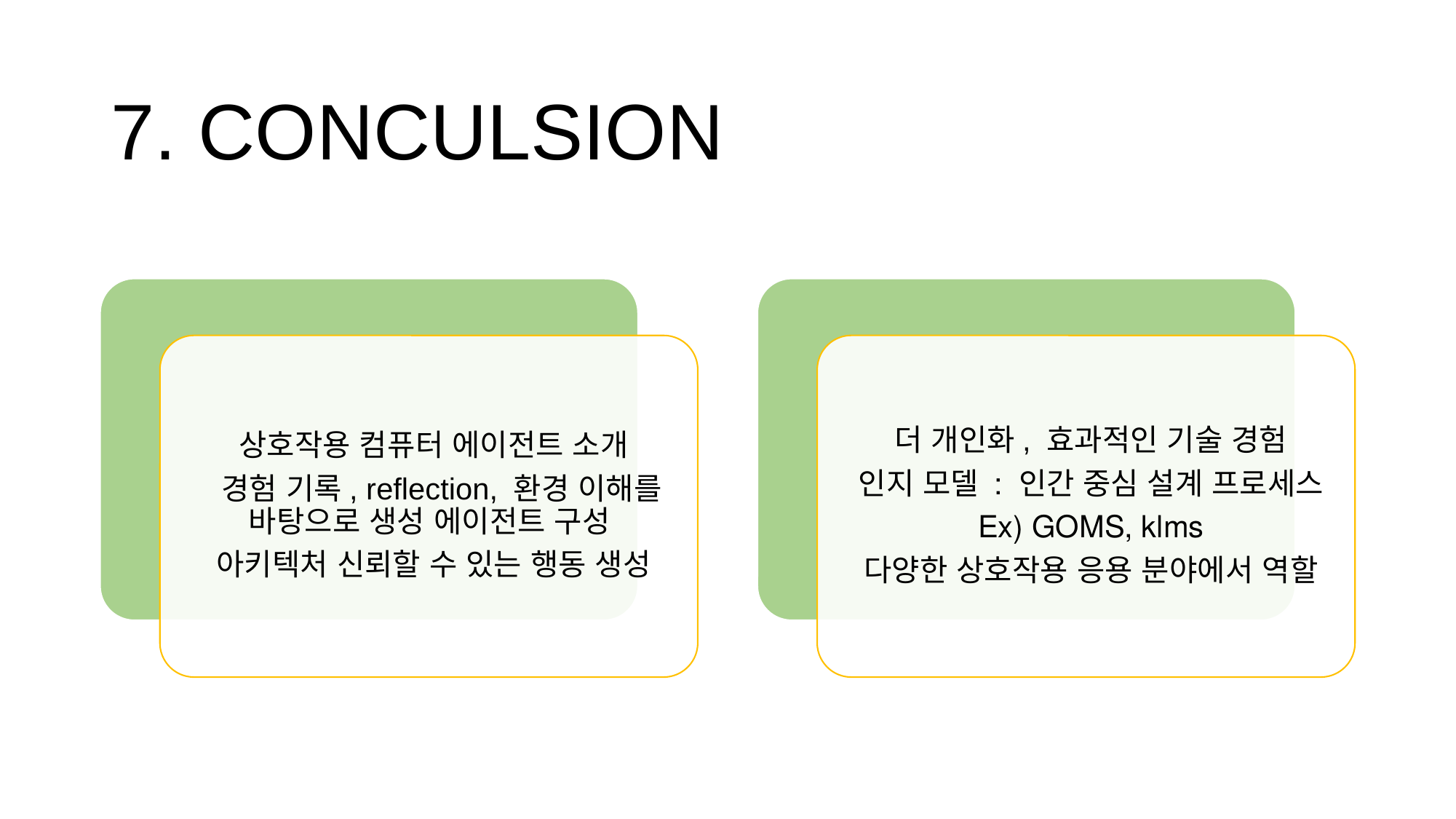

# 7. CONCULSION
상호작용 컴퓨터 에이전트 소개
 경험 기록, reflection, 환경 이해를 바탕으로 생성 에이전트 구성
아키텍처 신뢰할 수 있는 행동 생성
더 개인화, 효과적인 기술 경험
인지 모델 : 인간 중심 설계 프로세스
Ex) GOMS, klms
다양한 상호작용 응용 분야에서 역할